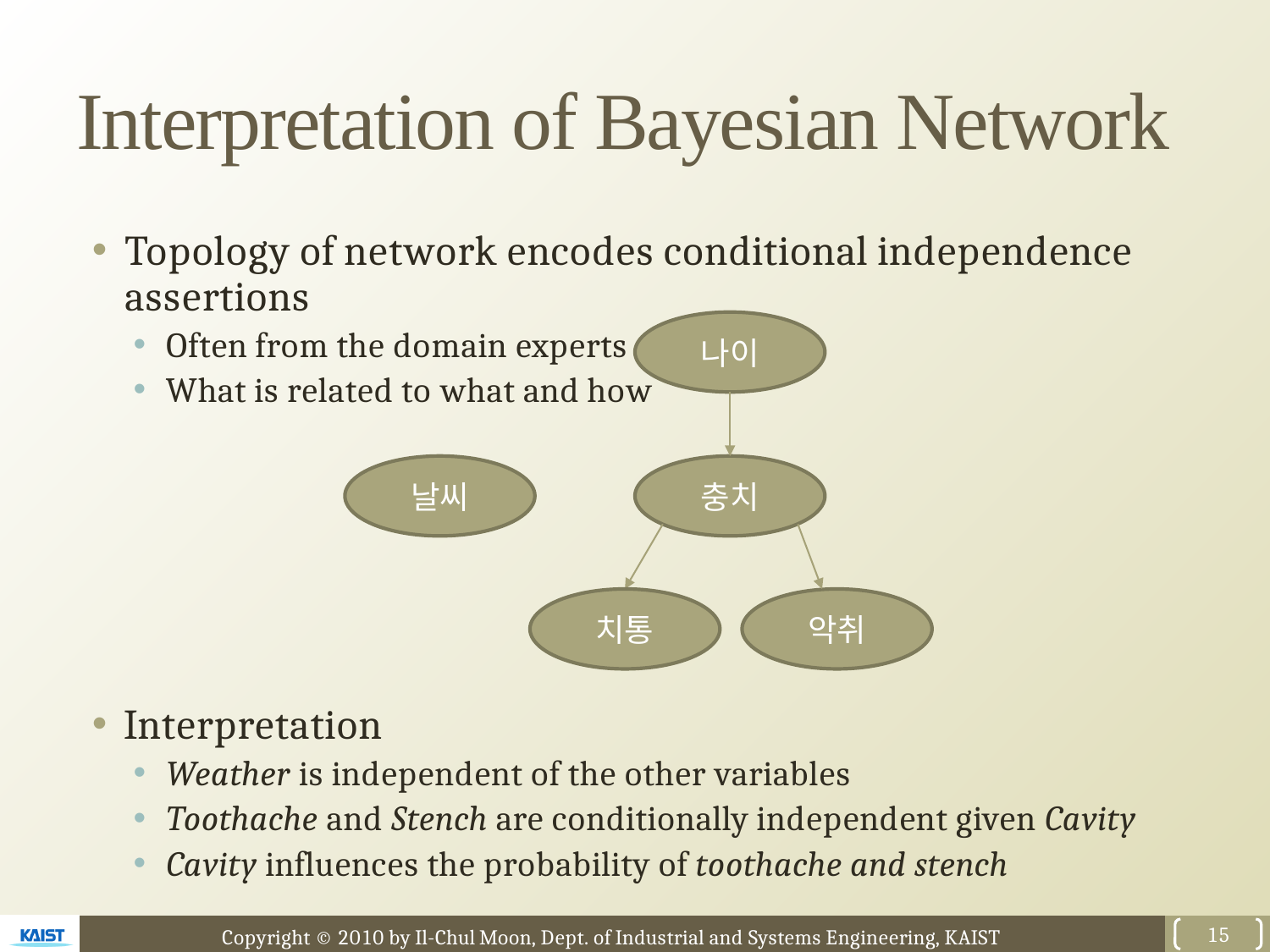

# Interpretation of Bayesian Network
Topology of network encodes conditional independence assertions
Often from the domain experts
What is related to what and how

Interpretation
Weather is independent of the other variables
Toothache and Stench are conditionally independent given Cavity
Cavity influences the probability of toothache and stench
나이
날씨
충치
치통
악취
15